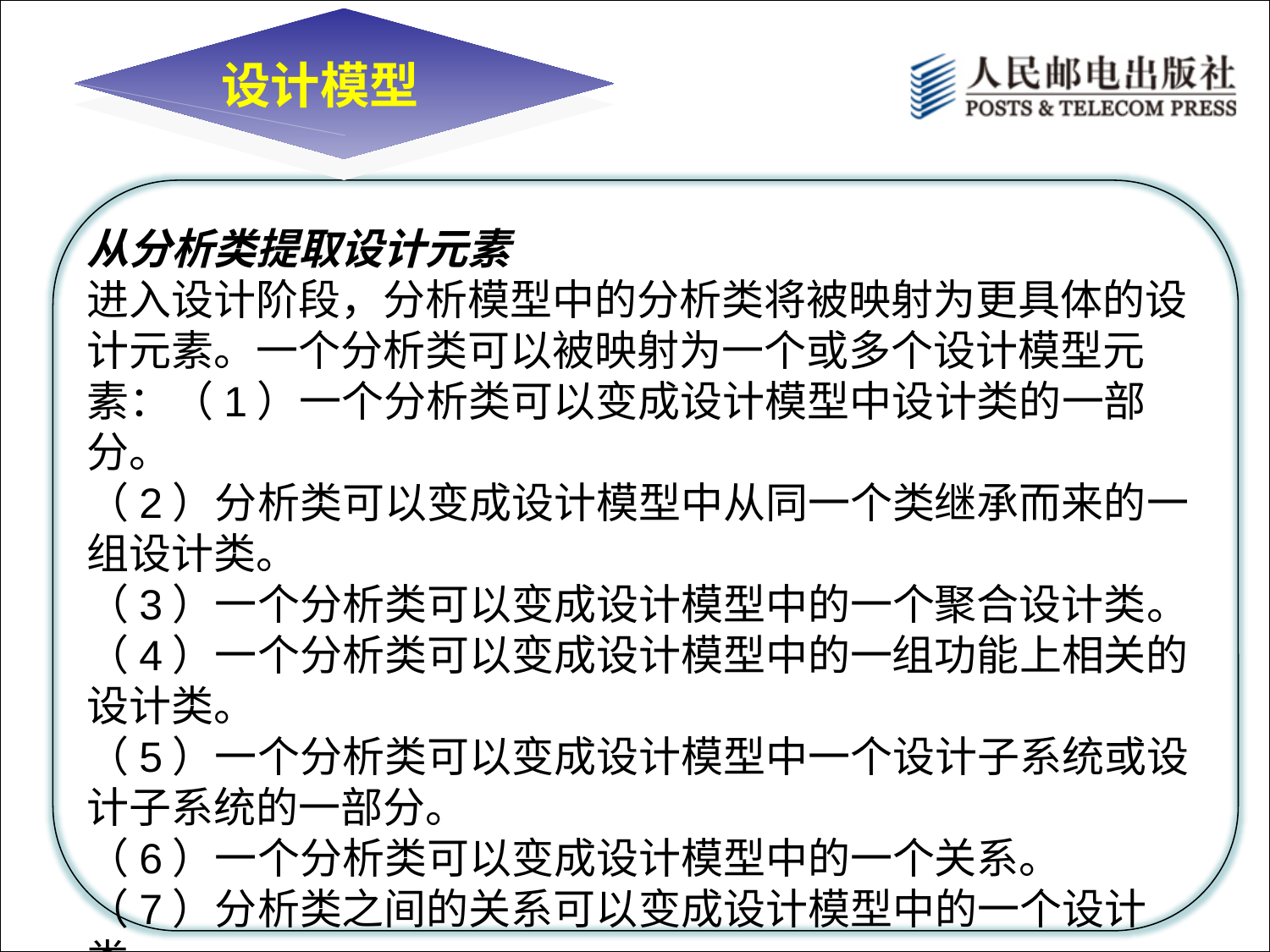

设计模型

从分析类提取设计元素
进入设计阶段，分析模型中的分析类将被映射为更具体的设计元素。一个分析类可以被映射为一个或多个设计模型元素：（1）一个分析类可以变成设计模型中设计类的一部分。
（2）分析类可以变成设计模型中从同一个类继承而来的一组设计类。
（3）一个分析类可以变成设计模型中的一个聚合设计类。
（4）一个分析类可以变成设计模型中的一组功能上相关的设计类。
（5）一个分析类可以变成设计模型中一个设计子系统或设计子系统的一部分。
（6）一个分析类可以变成设计模型中的一个关系。
（7）分析类之间的关系可以变成设计模型中的一个设计类。